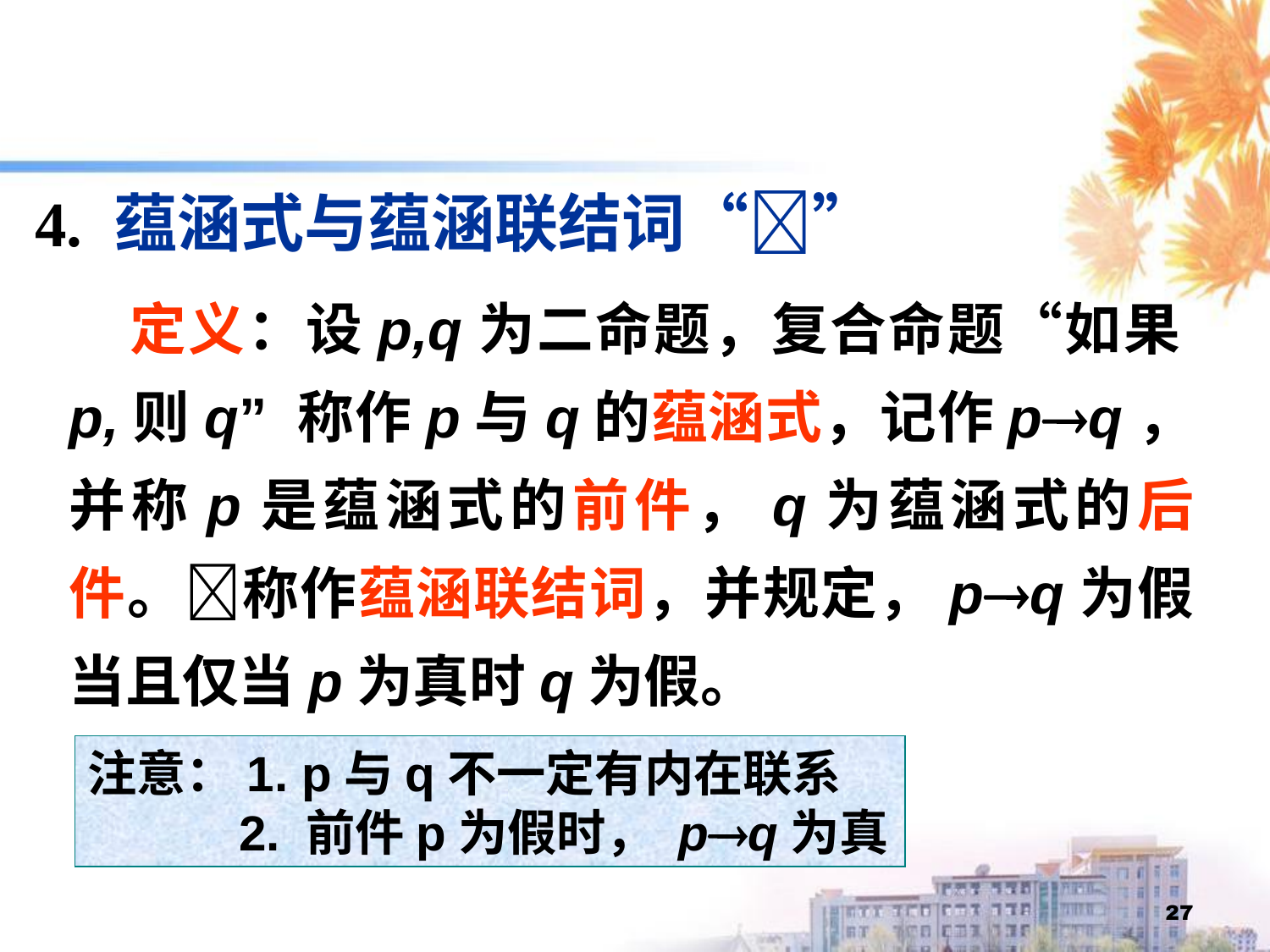

4. 蕴涵式与蕴涵联结词“→”
   定义：设p,q为二命题，复合命题“如果p,则q” 称作p与q的蕴涵式，记作p→q，并称p是蕴涵式的前件，q为蕴涵式的后件。→称作蕴涵联结词，并规定，p→q为假当且仅当p为真时q为假。
注意：1. p与q不一定有内在联系
           2. 前件p为假时， p→q为真
27